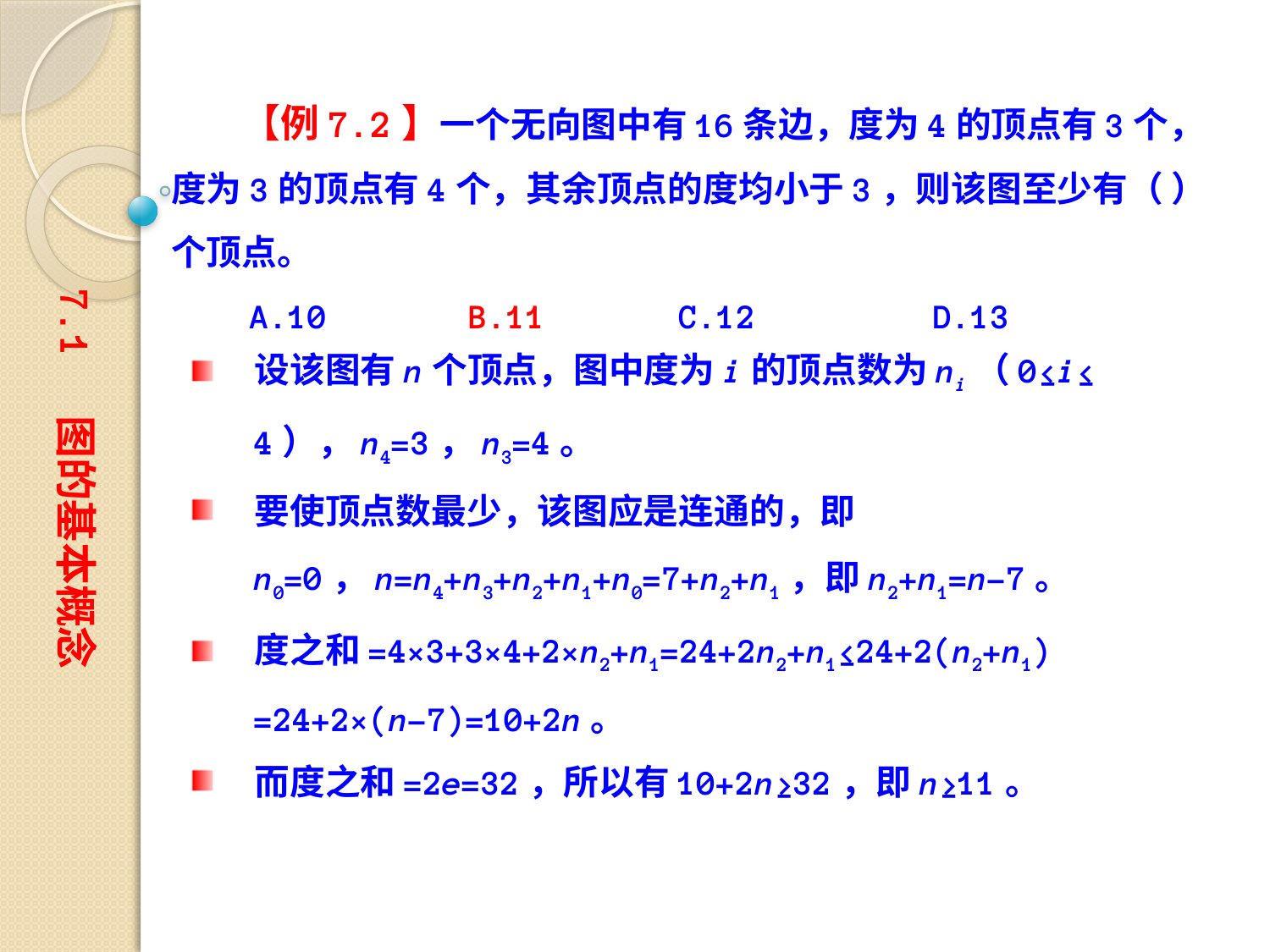

【例7.2】一个无向图中有16条边，度为4的顶点有3个，度为3的顶点有4个，其余顶点的度均小于3，则该图至少有（ ）个顶点。
　　A.10	　B.11		C.12		D.13
7.1  图的基本概念
设该图有n个顶点，图中度为i的顶点数为ni（0≤i≤4），n4=3，n3=4。
要使顶点数最少，该图应是连通的，即n0=0，n=n4+n3+n2+n1+n0=7+n2+n1，即n2+n1=n-7。
度之和=4×3+3×4+2×n2+n1=24+2n2+n1≤24+2(n2+n1)  =24+2×(n-7)=10+2n。
而度之和=2e=32，所以有10+2n≥32，即n≥11。